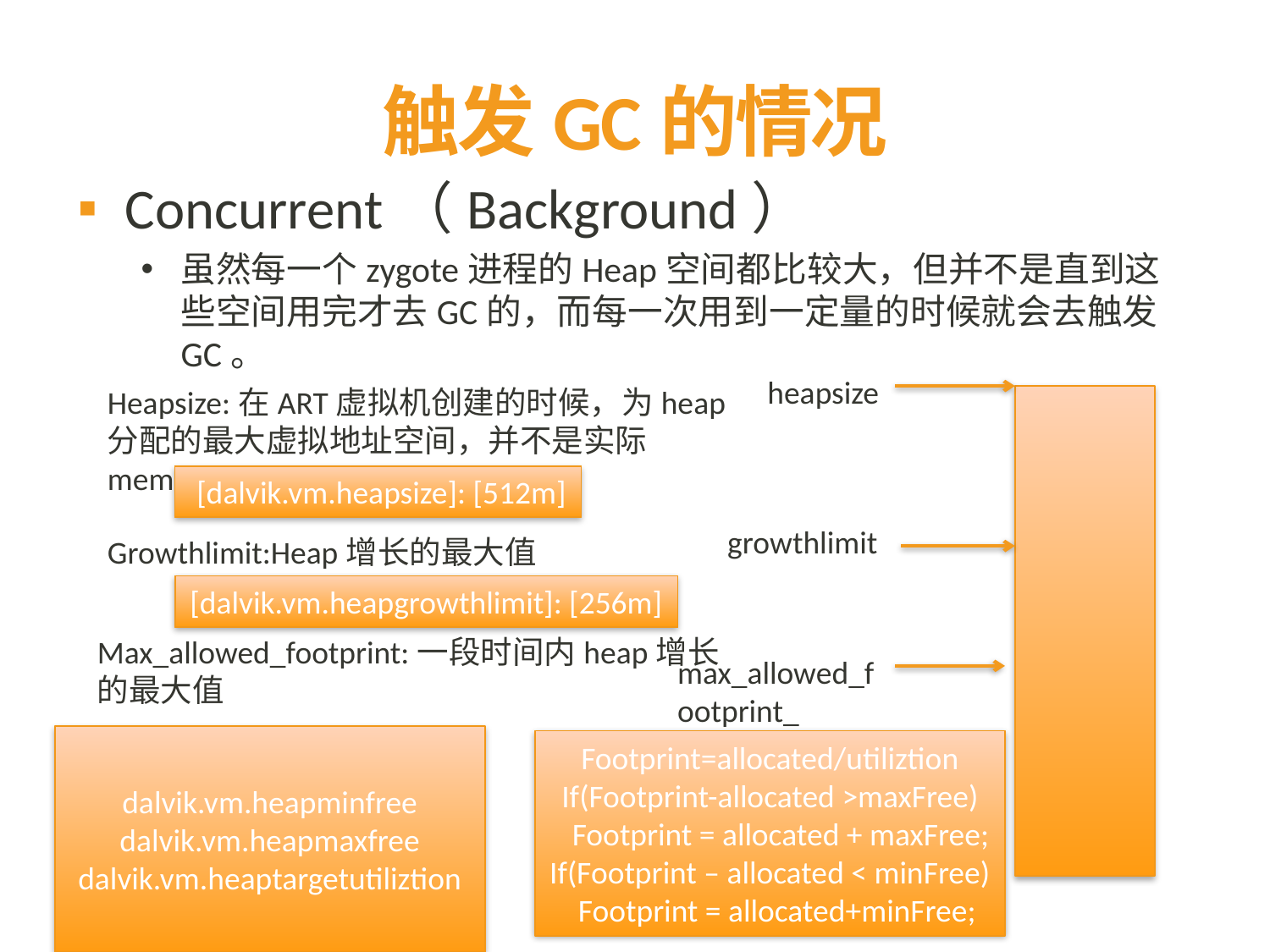

# 触发GC的情况
Concurrent（Background）
虽然每一个zygote进程的Heap空间都比较大，但并不是直到这些空间用完才去GC的，而每一次用到一定量的时候就会去触发GC。
heapsize
Heapsize:在ART虚拟机创建的时候，为heap分配的最大虚拟地址空间，并不是实际memory

 [dalvik.vm.heapsize]: [512m]
growthlimit
Growthlimit:Heap增长的最大值
[dalvik.vm.heapgrowthlimit]: [256m]
Max_allowed_footprint:一段时间内heap增长的最大值
max_allowed_footprint_
dalvik.vm.heapminfree
dalvik.vm.heapmaxfree
dalvik.vm.heaptargetutiliztion
Footprint=allocated/utiliztion
If(Footprint-allocated >maxFree)
   Footprint = allocated + maxFree;
If(Footprint – allocated < minFree)
  Footprint = allocated+minFree;